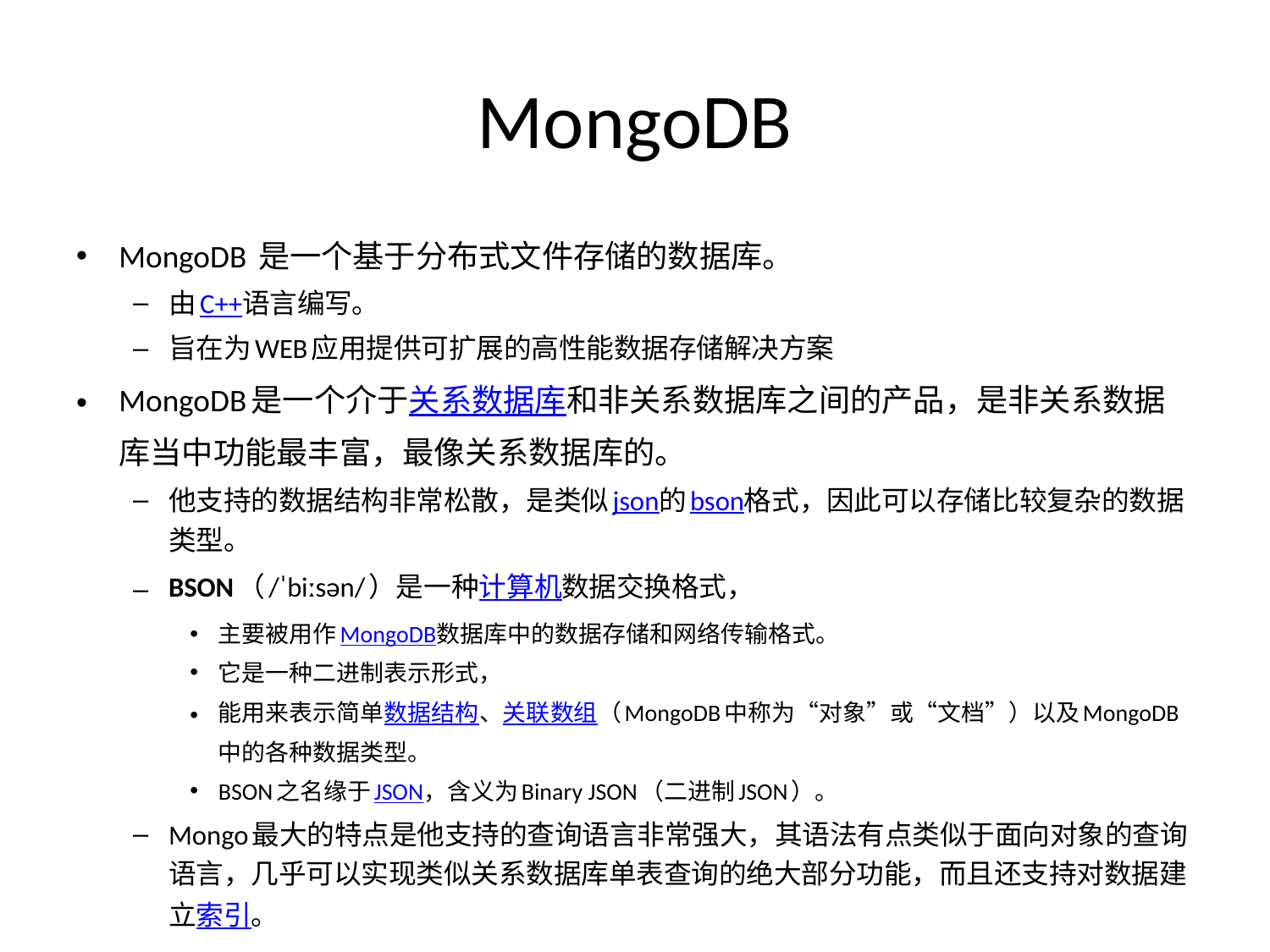

# MongoDB
MongoDB 是一个基于分布式文件存储的数据库。
由C++语言编写。
旨在为WEB应用提供可扩展的高性能数据存储解决方案
MongoDB是一个介于关系数据库和非关系数据库之间的产品，是非关系数据库当中功能最丰富，最像关系数据库的。
他支持的数据结构非常松散，是类似json的bson格式，因此可以存储比较复杂的数据类型。
BSON（/ˈbiːsən/）是一种计算机数据交换格式，
主要被用作MongoDB数据库中的数据存储和网络传输格式。
它是一种二进制表示形式，
能用来表示简单数据结构、关联数组（MongoDB中称为“对象”或“文档”）以及MongoDB中的各种数据类型。
BSON之名缘于JSON，含义为Binary JSON（二进制JSON）。
Mongo最大的特点是他支持的查询语言非常强大，其语法有点类似于面向对象的查询语言，几乎可以实现类似关系数据库单表查询的绝大部分功能，而且还支持对数据建立索引。